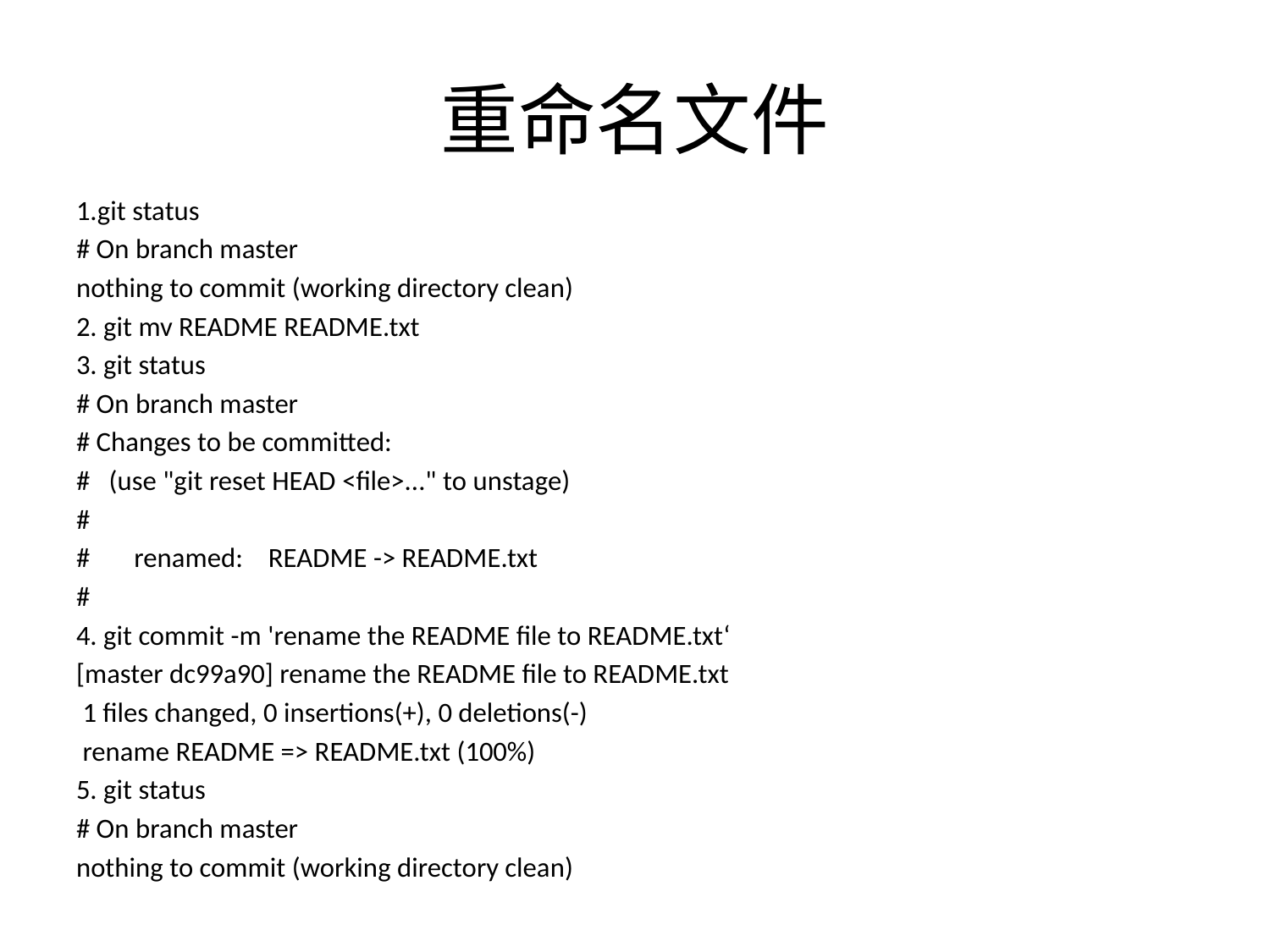

# 重命名文件
1.git status
# On branch master
nothing to commit (working directory clean)
2. git mv README README.txt
3. git status
# On branch master
# Changes to be committed:
#   (use "git reset HEAD <file>..." to unstage)
#
#       renamed:    README -> README.txt
#
4. git commit -m 'rename the README file to README.txt‘
[master dc99a90] rename the README file to README.txt
 1 files changed, 0 insertions(+), 0 deletions(-)
 rename README => README.txt (100%)
5. git status
# On branch master
nothing to commit (working directory clean)